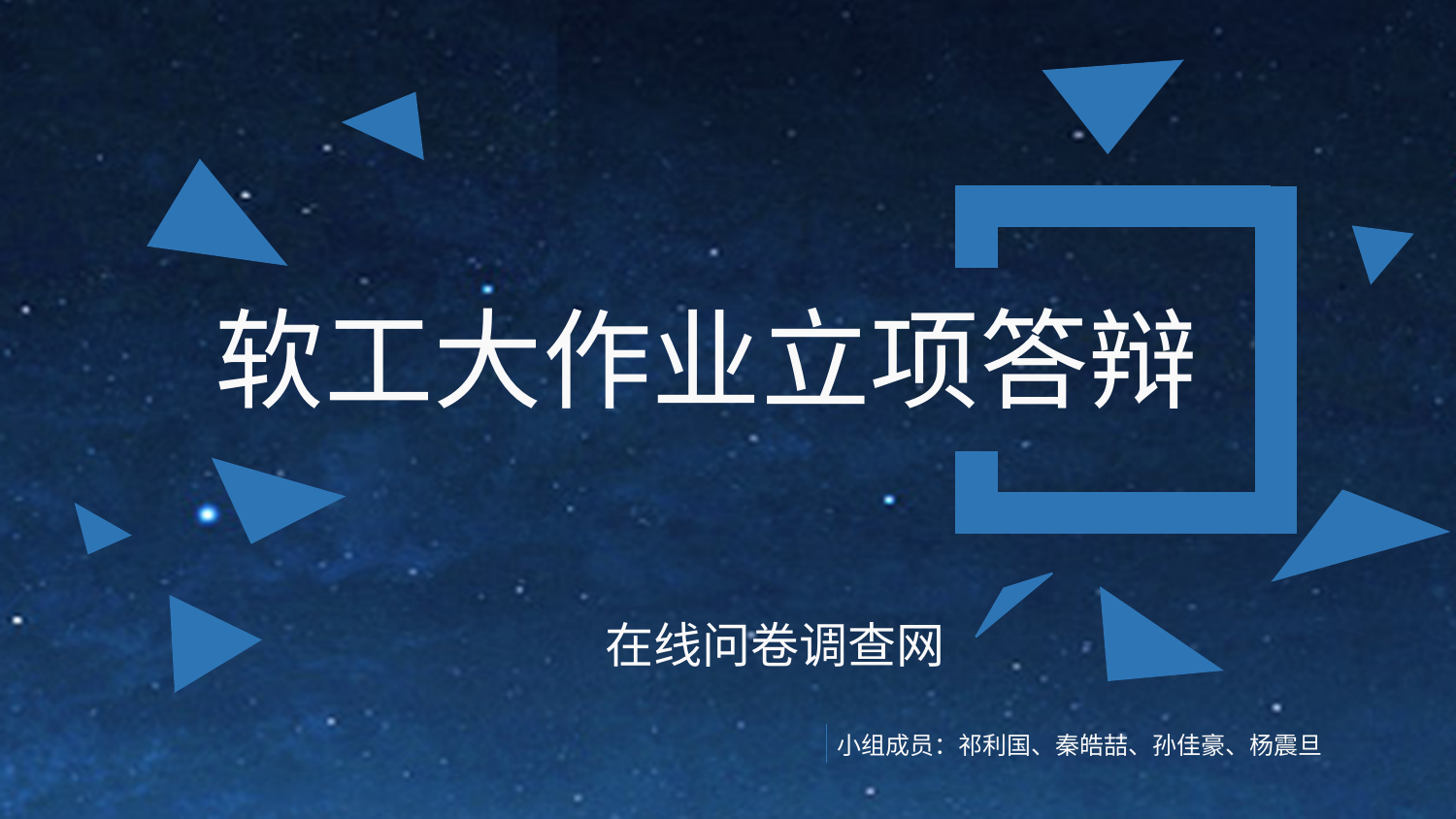

软工大作业立项答辩

在线问卷调查网
小组成员：祁利国、秦皓喆、孙佳豪、杨震旦